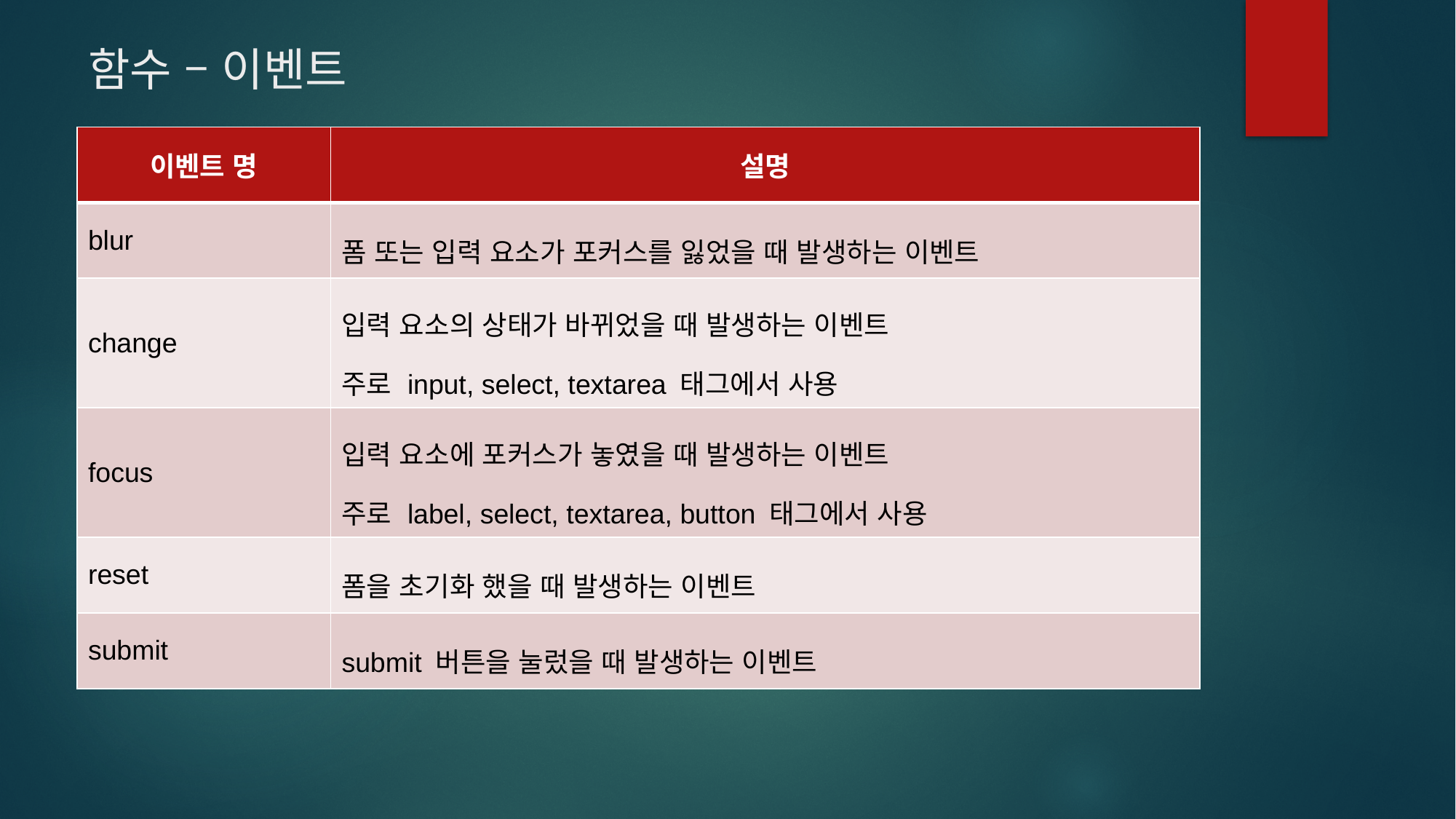

# 함수 – 이벤트
| 이벤트 명 | 설명 |
| --- | --- |
| blur | 폼 또는 입력 요소가 포커스를 잃었을 때 발생하는 이벤트 |
| change | 입력 요소의 상태가 바뀌었을 때 발생하는 이벤트 주로 input, select, textarea 태그에서 사용 |
| focus | 입력 요소에 포커스가 놓였을 때 발생하는 이벤트 주로 label, select, textarea, button 태그에서 사용 |
| reset | 폼을 초기화 했을 때 발생하는 이벤트 |
| submit | submit 버튼을 눌렀을 때 발생하는 이벤트 |